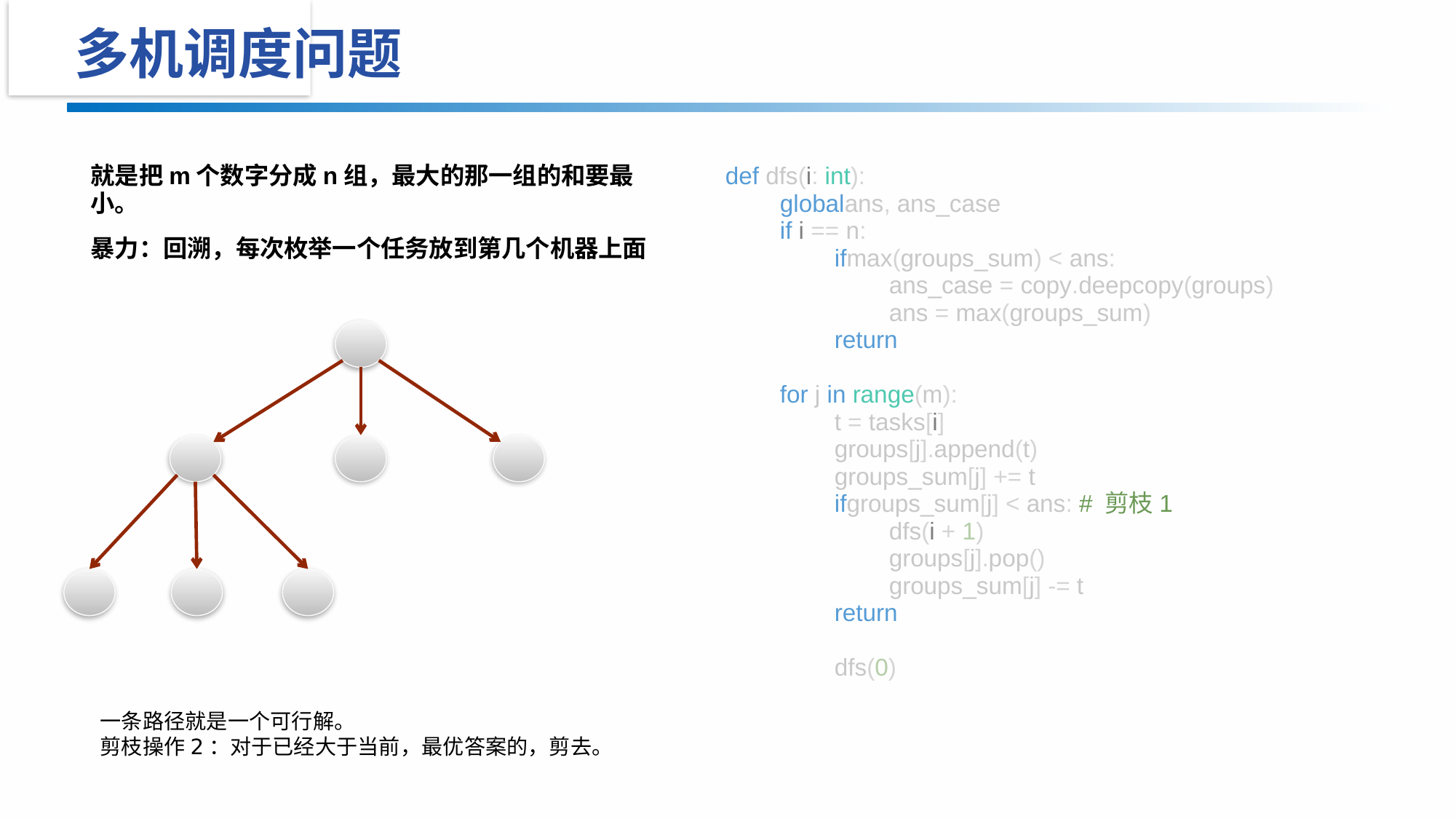

多机调度问题
就是把m个数字分成n组，最大的那一组的和要最小。
def dfs(i: int):
globalans, ans_case
if i == n:
ifmax(groups_sum) < ans:
ans_case = copy.deepcopy(groups)
ans = max(groups_sum)
return

for j in range(m):
t = tasks[i]
groups[j].append(t)
groups_sum[j] += t
ifgroups_sum[j] < ans: # 剪枝1
dfs(i + 1)
groups[j].pop()
groups_sum[j] -= t
return

dfs(0)
暴力：回溯，每次枚举一个任务放到第几个机器上面

一条路径就是一个可行解。
剪枝操作2：对于已经大于当前，最优答案的，剪去。
6